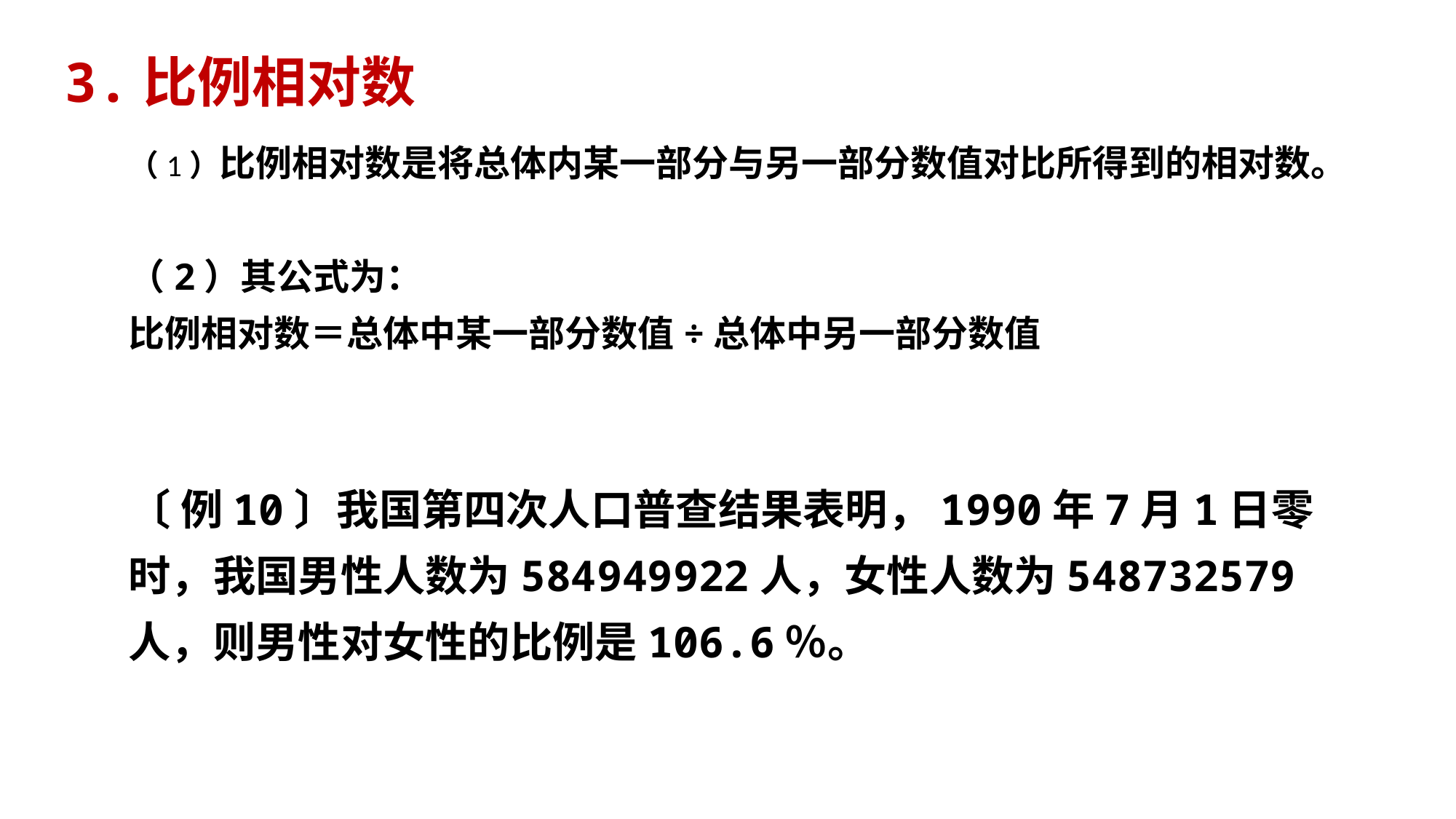

# （1）比例相对数是将总体内某一部分与另一部分数值对比所得到的相对数。 （2）其公式为： 比例相对数＝总体中某一部分数值÷总体中另一部分数值 〔 例10〕我国第四次人口普查结果表明，1990年7月1日零时，我国男性人数为584949922人，女性人数为548732579人，则男性对女性的比例是106.6％。
3.比例相对数